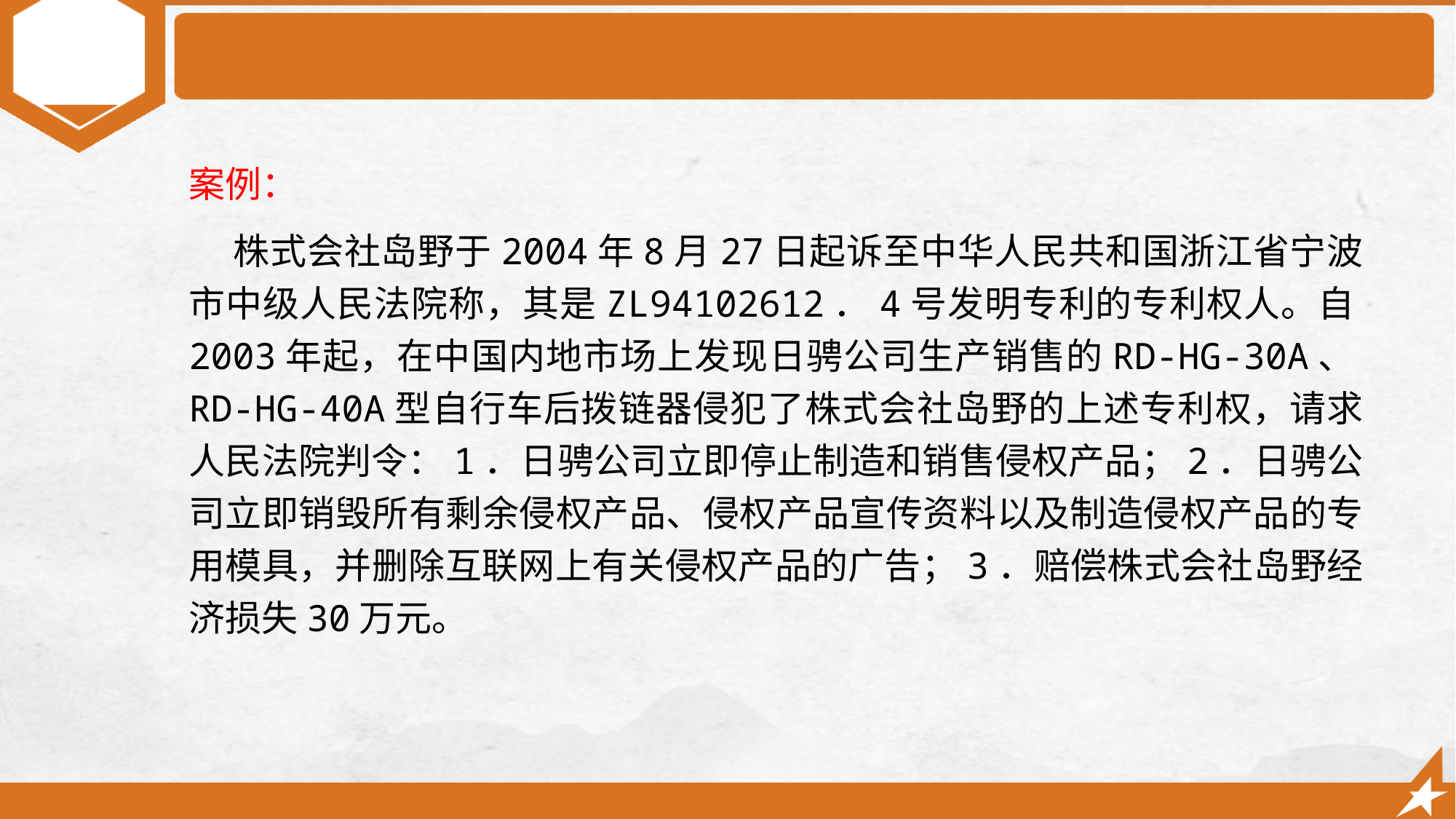

案例：
    株式会社岛野于2004年8月27日起诉至中华人民共和国浙江省宁波市中级人民法院称，其是ZL94102612．4号发明专利的专利权人。自2003年起，在中国内地市场上发现日骋公司生产销售的RD-HG-30A、RD-HG-40A型自行车后拨链器侵犯了株式会社岛野的上述专利权，请求人民法院判令：1．日骋公司立即停止制造和销售侵权产品；2．日骋公司立即销毁所有剩余侵权产品、侵权产品宣传资料以及制造侵权产品的专用模具，并删除互联网上有关侵权产品的广告；3．赔偿株式会社岛野经济损失30万元。